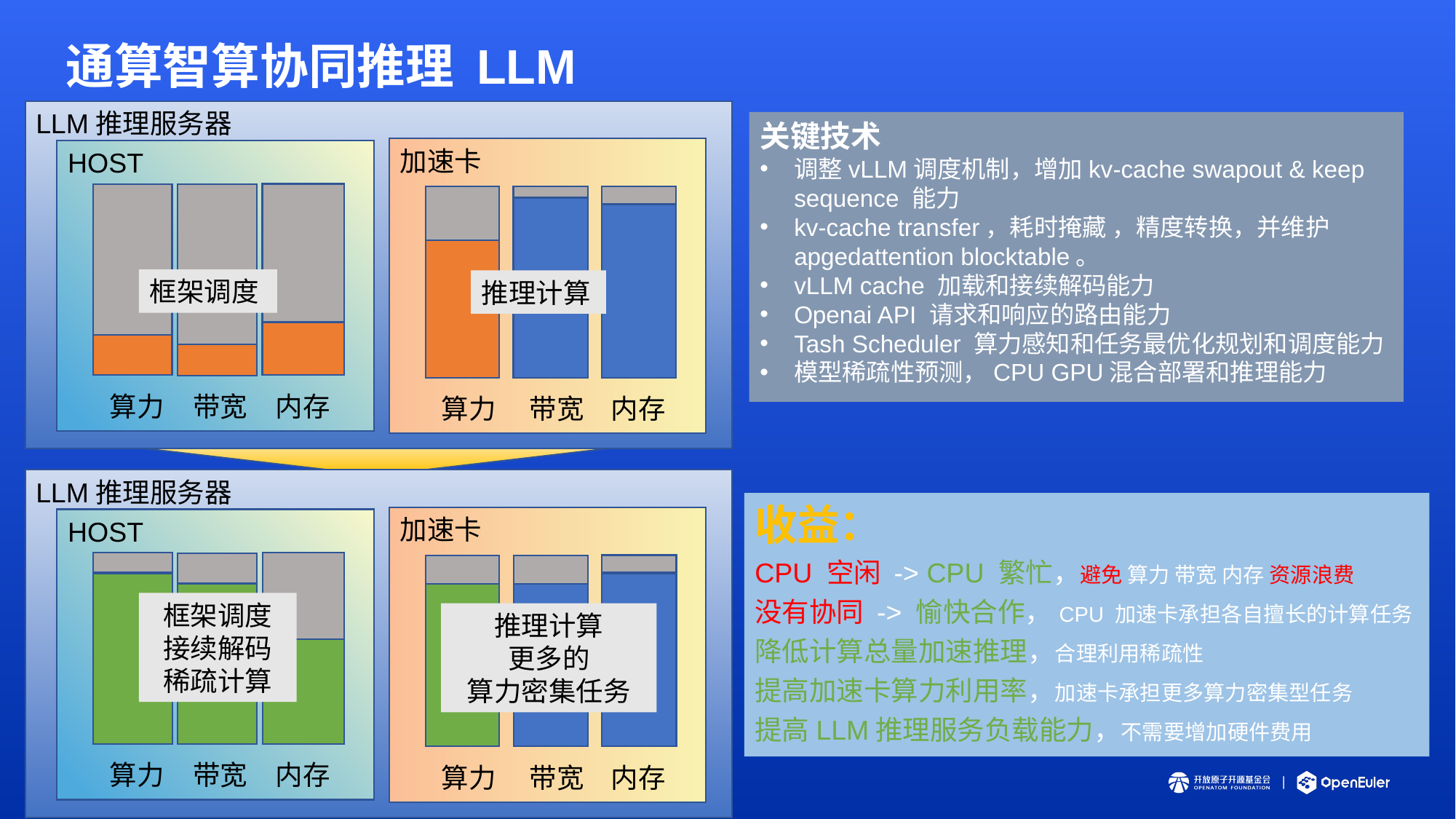

# 通算智算协同推理 LLM
LLM推理服务器
关键技术
调整vLLM调度机制，增加kv-cache swapout & keep sequence 能力
kv-cache transfer，耗时掩藏 ，精度转换，并维护apgedattention blocktable。
vLLM cache 加载和接续解码能力
Openai API 请求和响应的路由能力
Tash Scheduler 算力感知和任务最优化规划和调度能力
模型稀疏性预测，CPU GPU混合部署和推理能力
加速卡
HOST

框架调度
推理计算

带宽
内存
算力
内存
算力
带宽

LLM推理服务器
收益：
CPU 空闲 -> CPU 繁忙，避免 算力 带宽 内存 资源浪费
没有协同 -> 愉快合作，CPU 加速卡承担各自擅长的计算任务
降低计算总量加速推理，合理利用稀疏性
提高加速卡算力利用率，加速卡承担更多算力密集型任务
提高LLM推理服务负载能力，不需要增加硬件费用
加速卡
HOST

框架调度
接续解码
稀疏计算
推理计算
更多的
算力密集任务

带宽
内存
算力
内存
算力
带宽
7